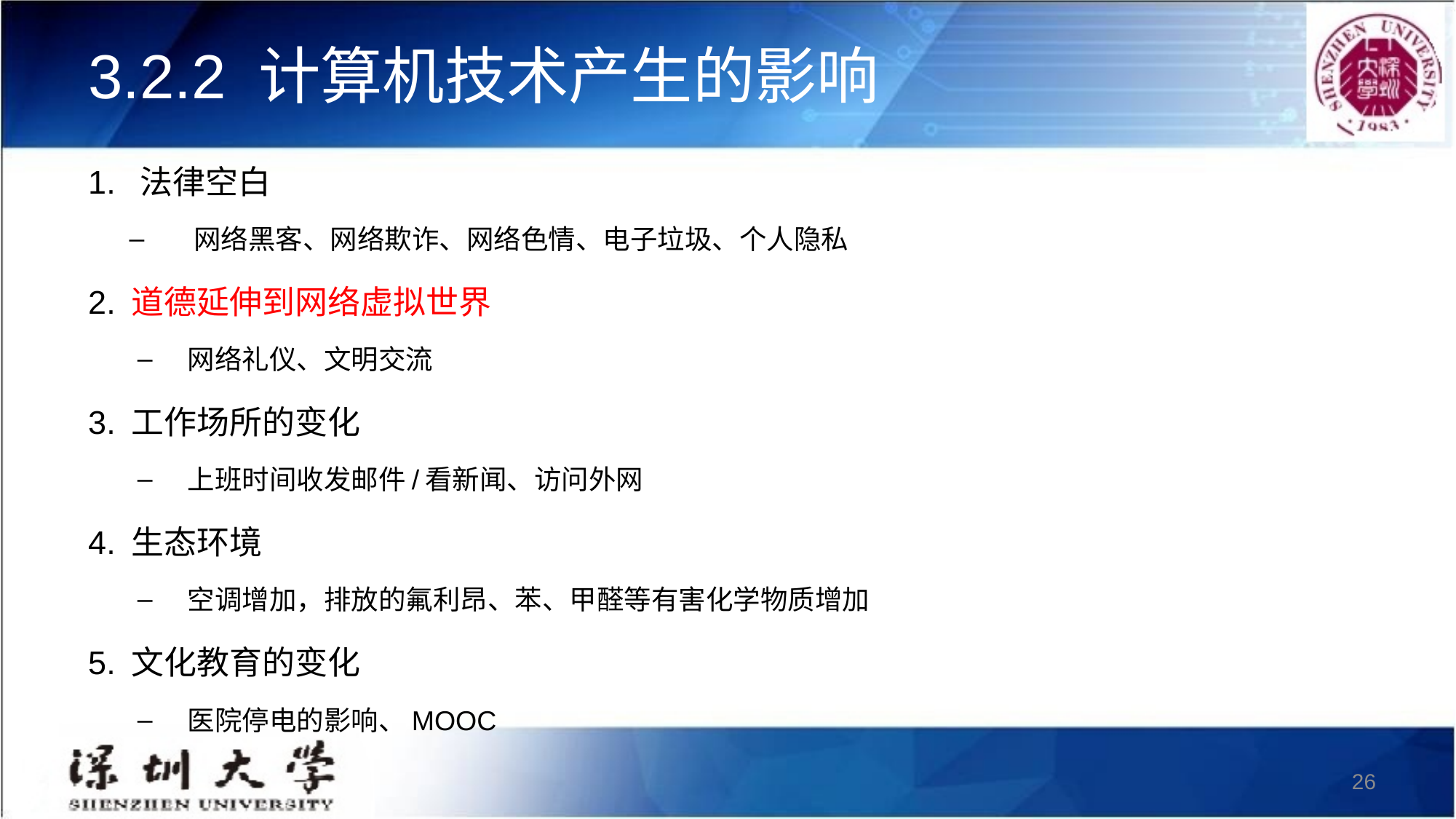

# 3.2.2 计算机技术产生的影响
法律空白
网络黑客、网络欺诈、网络色情、电子垃圾、个人隐私
2. 道德延伸到网络虚拟世界
网络礼仪、文明交流
3. 工作场所的变化
上班时间收发邮件/看新闻、访问外网
4. 生态环境
空调增加，排放的氟利昂、苯、甲醛等有害化学物质增加
5. 文化教育的变化
医院停电的影响、MOOC
26